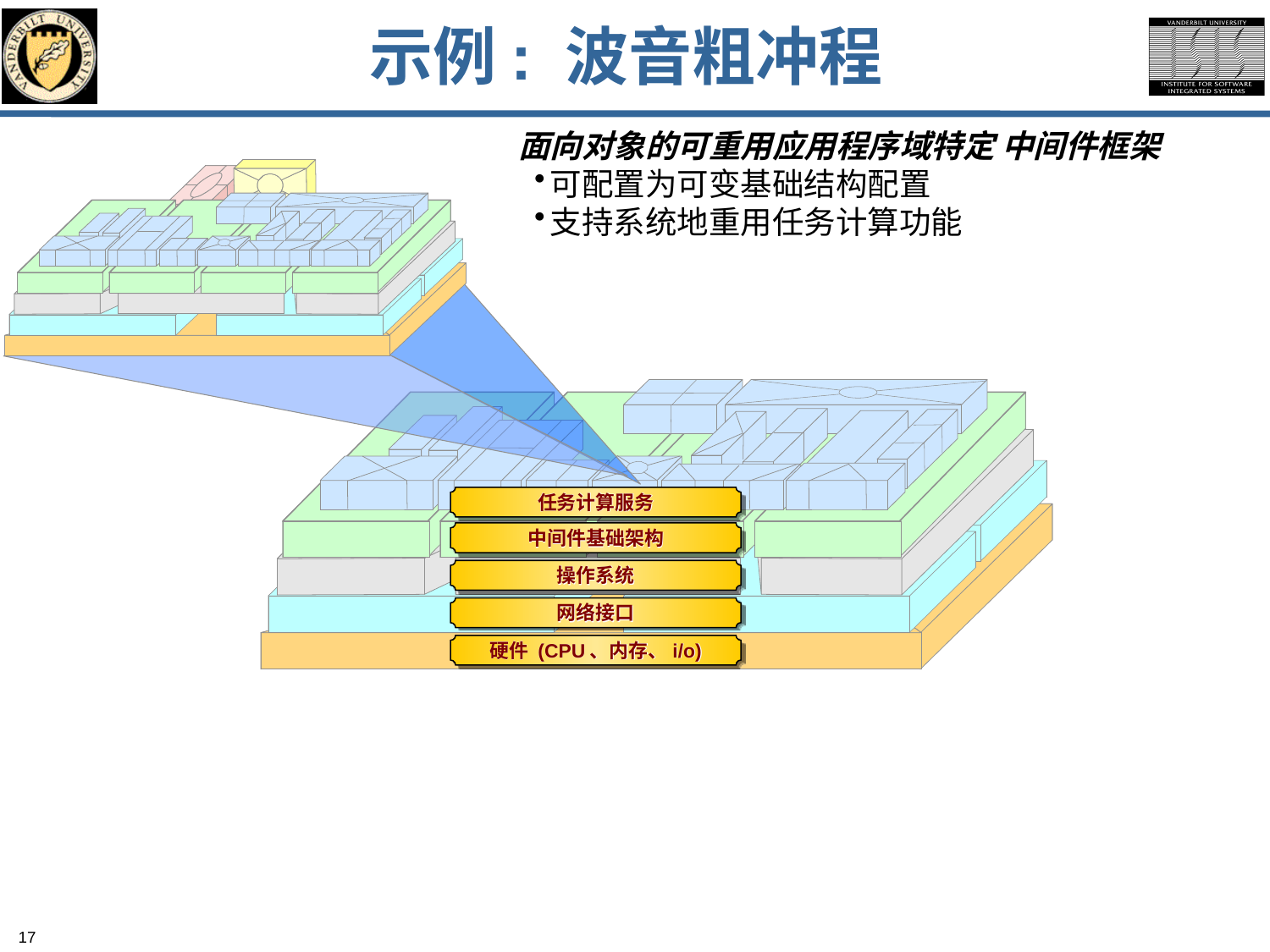

# 示例: 波音粗冲程
面向对象的可重用应用程序域特定 中间件框架
可配置为可变基础结构配置
支持系统地重用任务计算功能

任务计算服务

中间件基础架构

操作系统

网络接口

硬件 (CPU、内存、i/o)
17